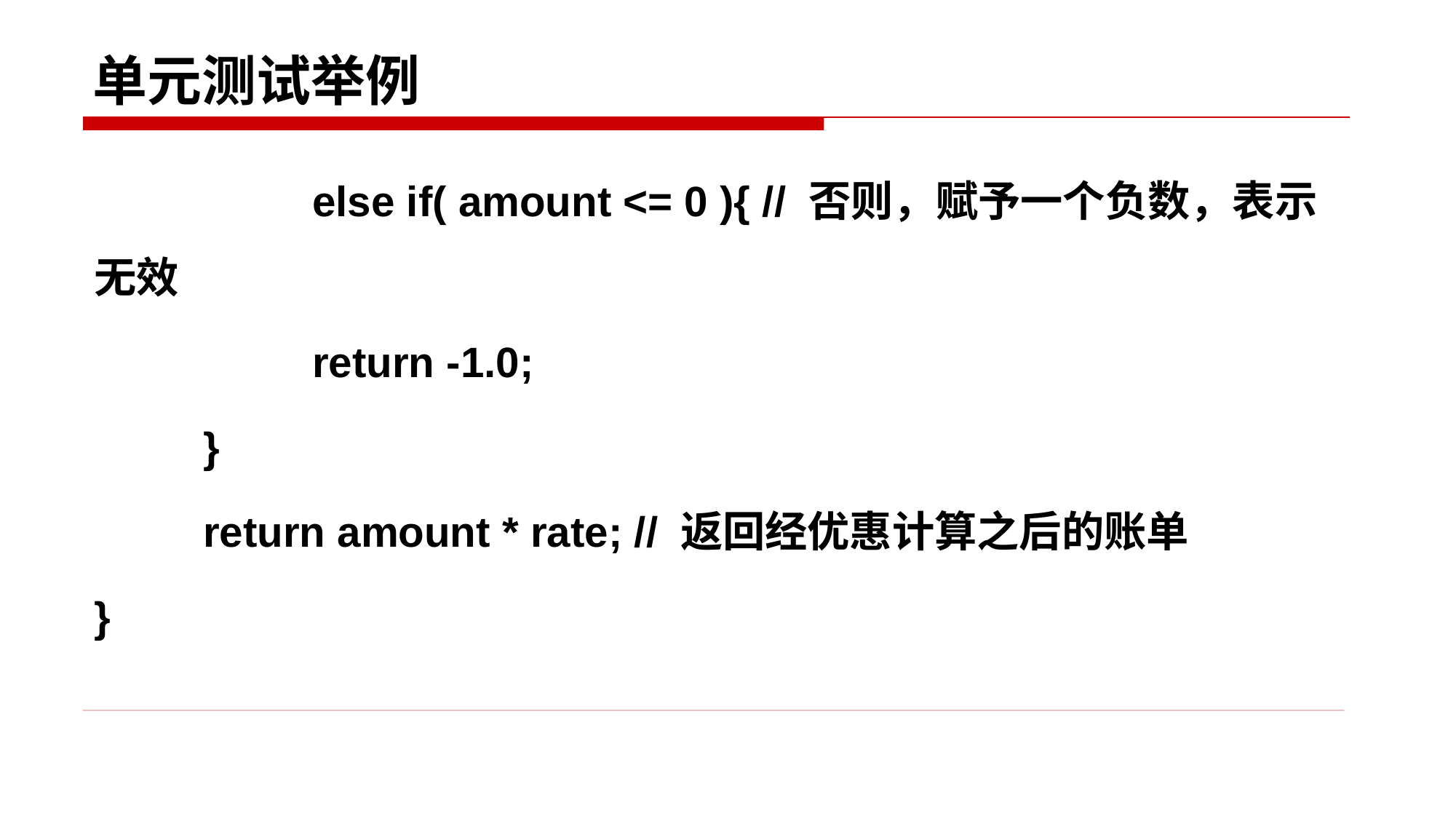

# 单元测试举例
		else if( amount <= 0 ){ // 否则，赋予一个负数，表示无效
		return -1.0;
	}
	return amount * rate; // 返回经优惠计算之后的账单
}